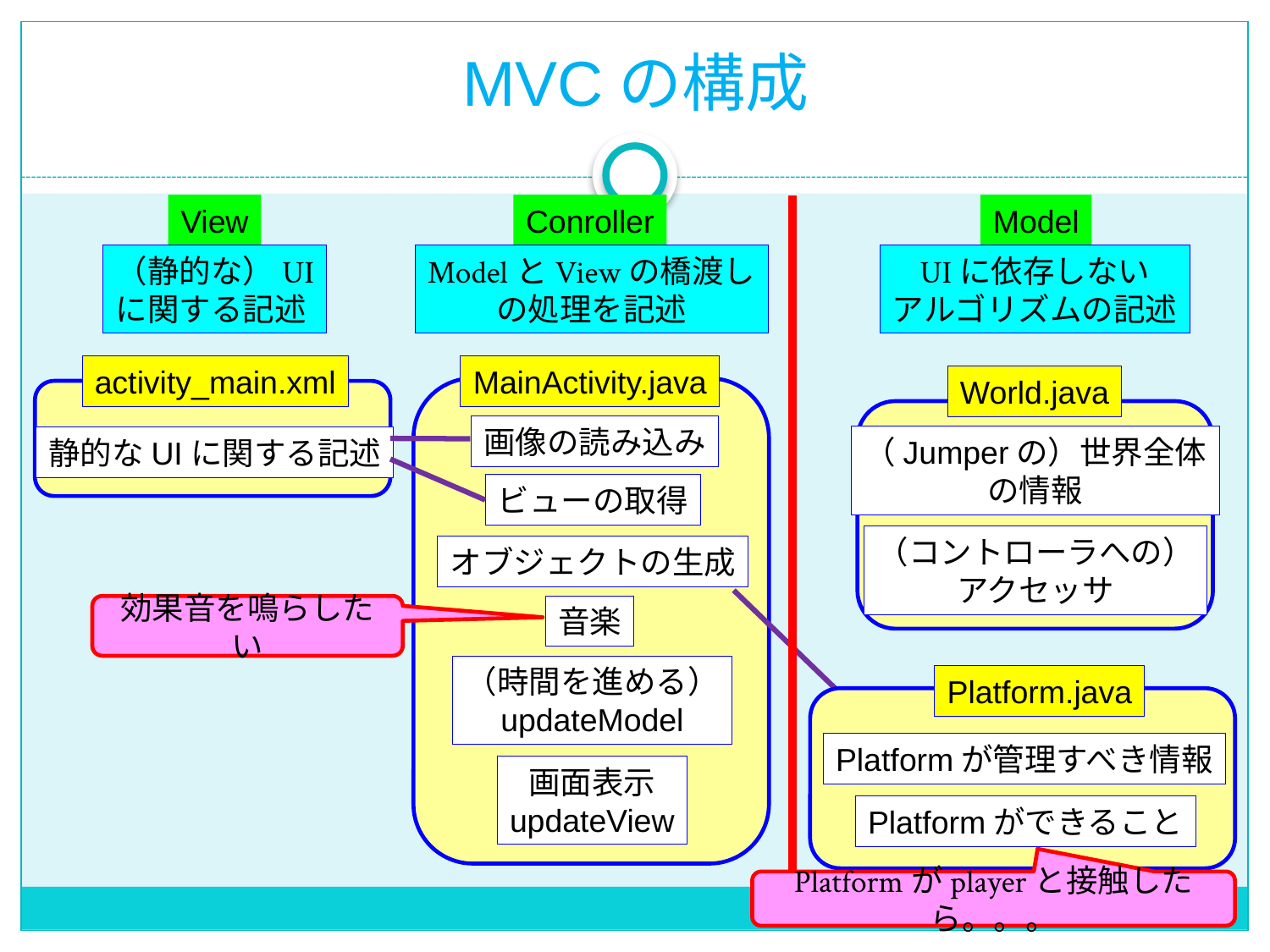

MVCの構成
View
Conroller
Model
（静的な）UI
に関する記述
ModelとViewの橋渡し
の処理を記述
UIに依存しない
アルゴリズムの記述
activity_main.xml
MainActivity.java
World.java

画像の読み込み
（Jumperの）世界全体
の情報
静的なUIに関する記述
ビューの取得
（コントローラへの）
アクセッサ
オブジェクトの生成
効果音を鳴らしたい
音楽
（時間を進める）
updateModel
Platform.java

Platformが管理すべき情報
画面表示
updateView
Platformができること
Platformがplayerと接触したら。。。